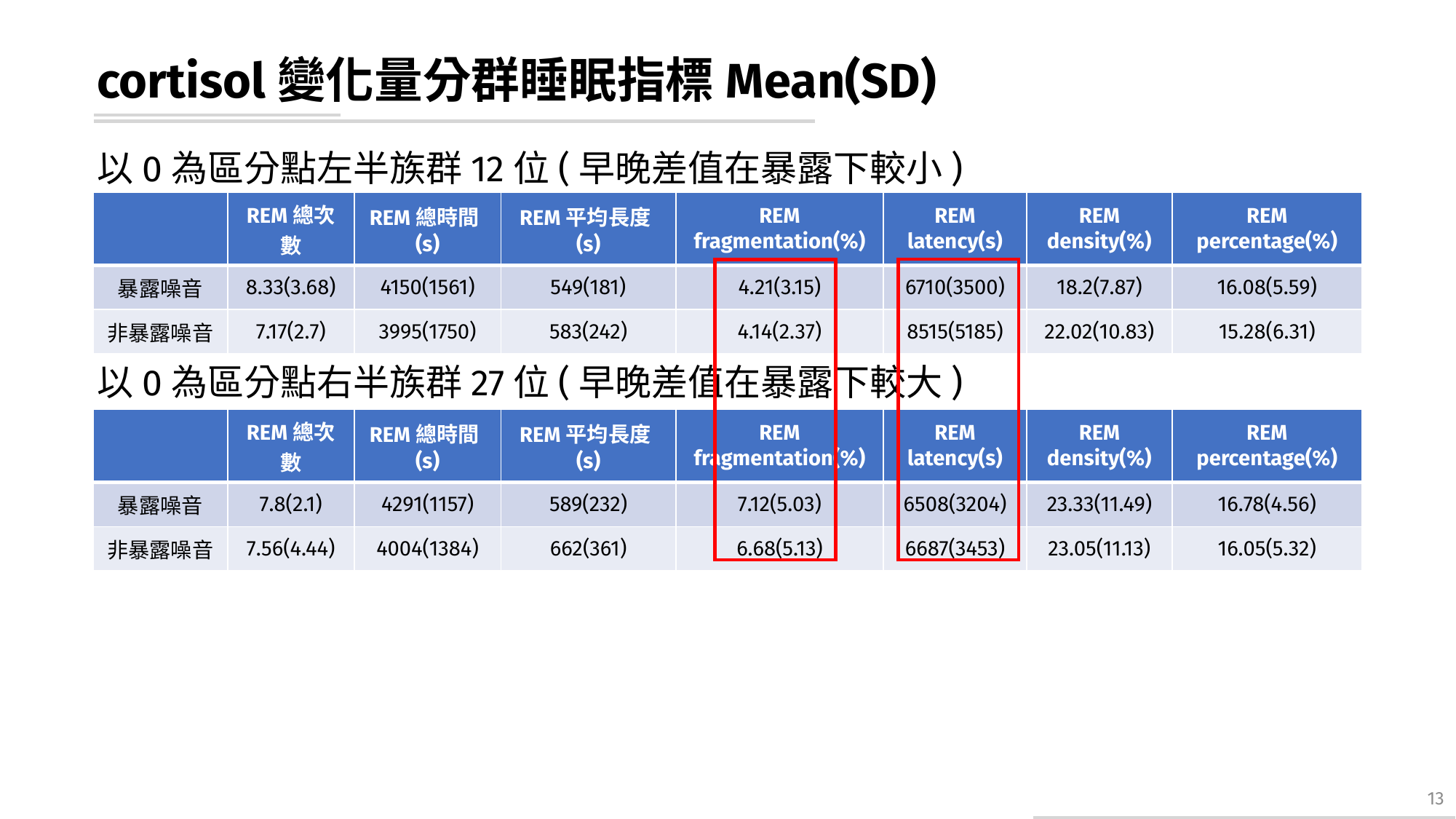

# cortisol變化量分群睡眠指標Mean(SD)
以0為區分點左半族群12位(早晚差值在暴露下較小)
|  | REM總次數 | REM總時間(s) | REM平均長度(s) | REM fragmentation(%) | REM latency(s) | REM density(%) | REM percentage(%) |
| --- | --- | --- | --- | --- | --- | --- | --- |
| 暴露噪音 | 8.33(3.68) | 4150(1561) | 549(181) | 4.21(3.15) | 6710(3500) | 18.2(7.87) | 16.08(5.59) |
| 非暴露噪音 | 7.17(2.7) | 3995(1750) | 583(242) | 4.14(2.37) | 8515(5185) | 22.02(10.83) | 15.28(6.31) |

以0為區分點右半族群27位(早晚差值在暴露下較大)
|  | REM總次數 | REM總時間(s) | REM平均長度(s) | REM fragmentation(%) | REM latency(s) | REM density(%) | REM percentage(%) |
| --- | --- | --- | --- | --- | --- | --- | --- |
| 暴露噪音 | 7.8(2.1) | 4291(1157) | 589(232) | 7.12(5.03) | 6508(3204) | 23.33(11.49) | 16.78(4.56) |
| 非暴露噪音 | 7.56(4.44) | 4004(1384) | 662(361) | 6.68(5.13) | 6687(3453) | 23.05(11.13) | 16.05(5.32) |
13